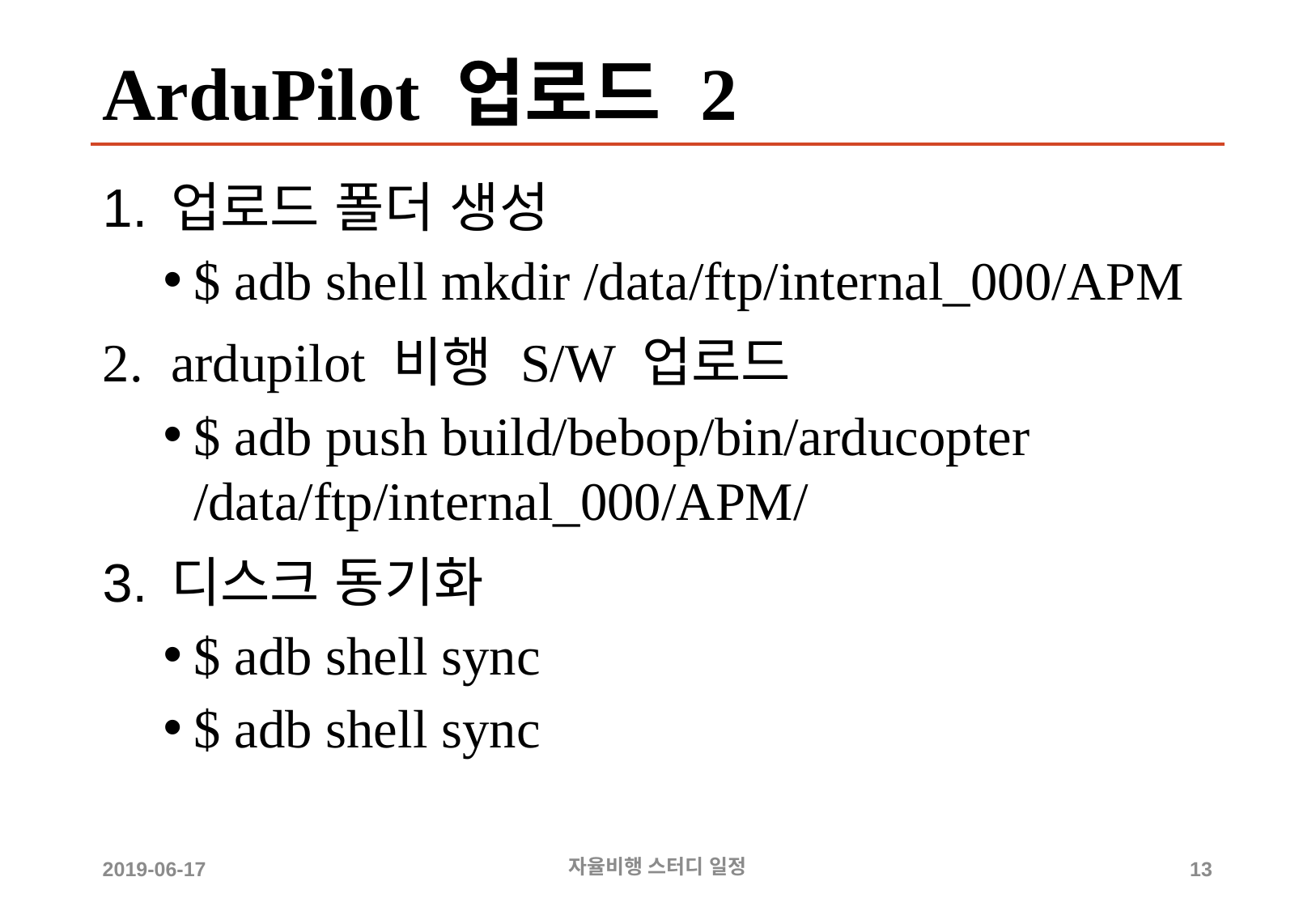

# ArduPilot 업로드 2
업로드 폴더 생성
$ adb shell mkdir /data/ftp/internal_000/APM
ardupilot 비행 S/W 업로드
$ adb push build/bebop/bin/arducopter  /data/ftp/internal_000/APM/
디스크 동기화
$ adb shell sync
$ adb shell sync
2019-06-17
자율비행 스터디 일정
13